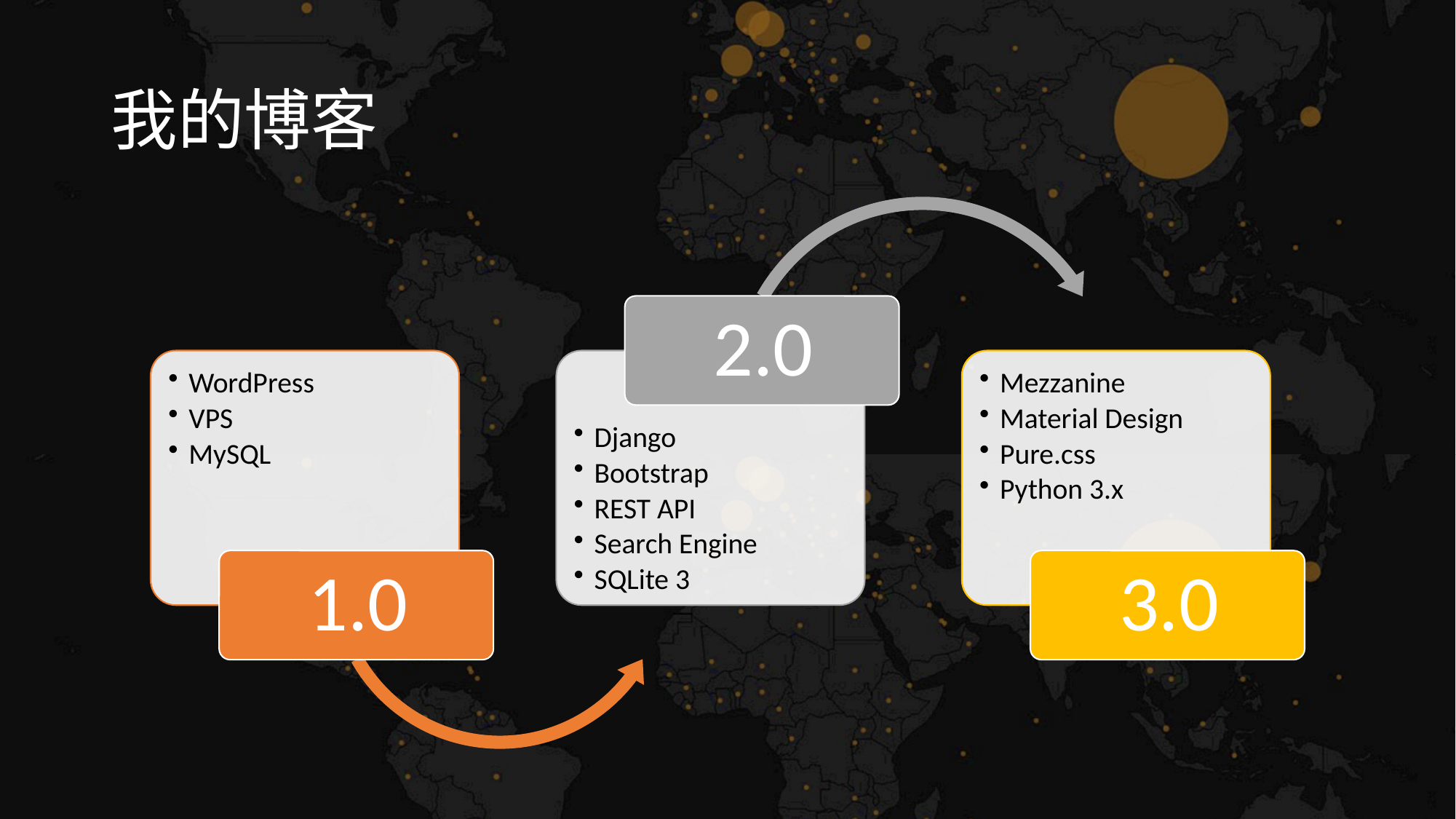

# 我的博客
WordPress
VPS
MySQL
1.0
Django
Bootstrap
REST API
Search Engine
SQLite 3
2.0
Mezzanine
Material Design
Pure.css
Python 3.x
3.0